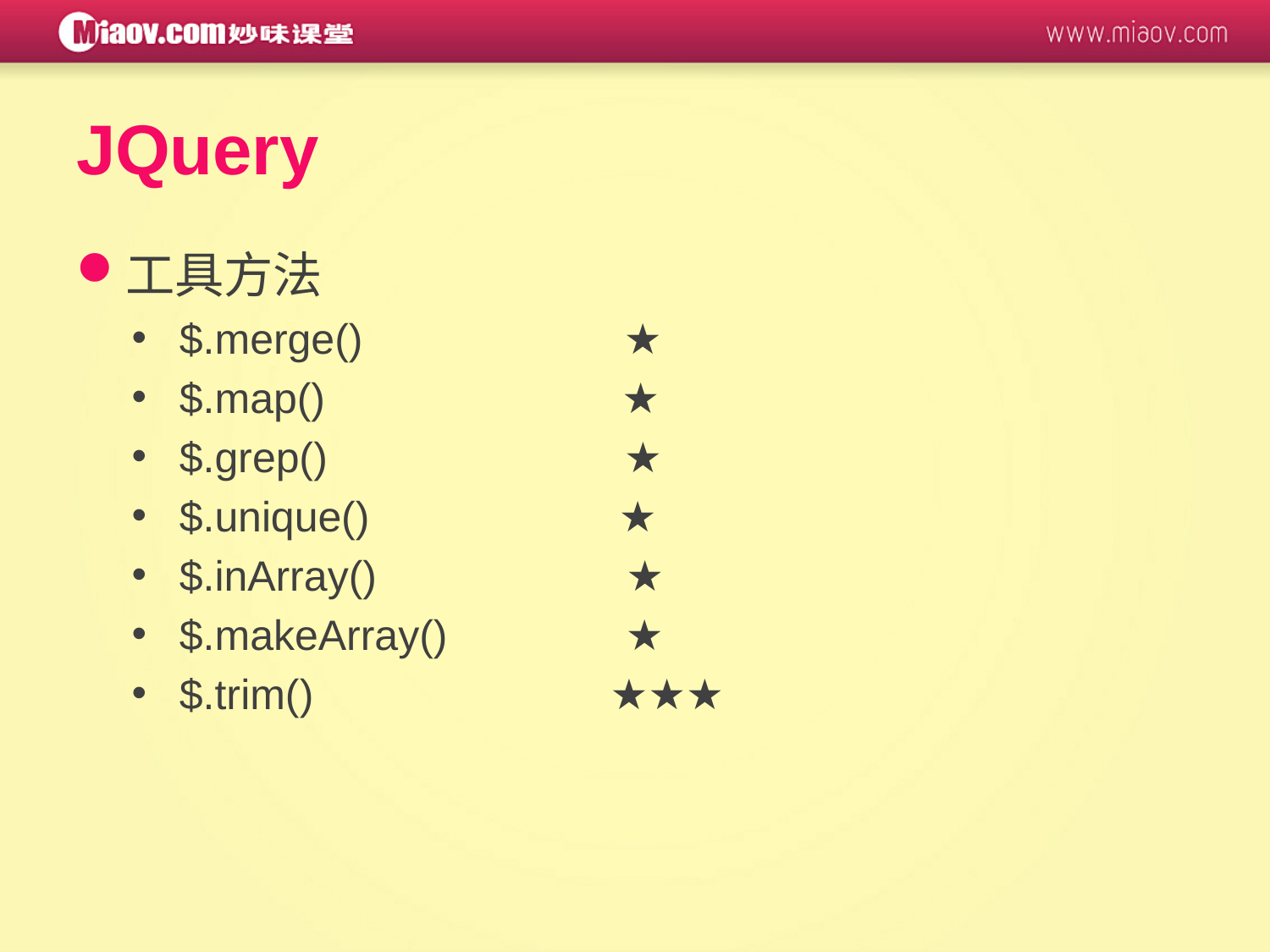

# JQuery
工具方法
$.merge()                      ★
$.map()                         ★
$.grep()                         ★
$.unique()                     ★
$.inArray()                     ★
$.makeArray()               ★
$.trim()                         ★★★